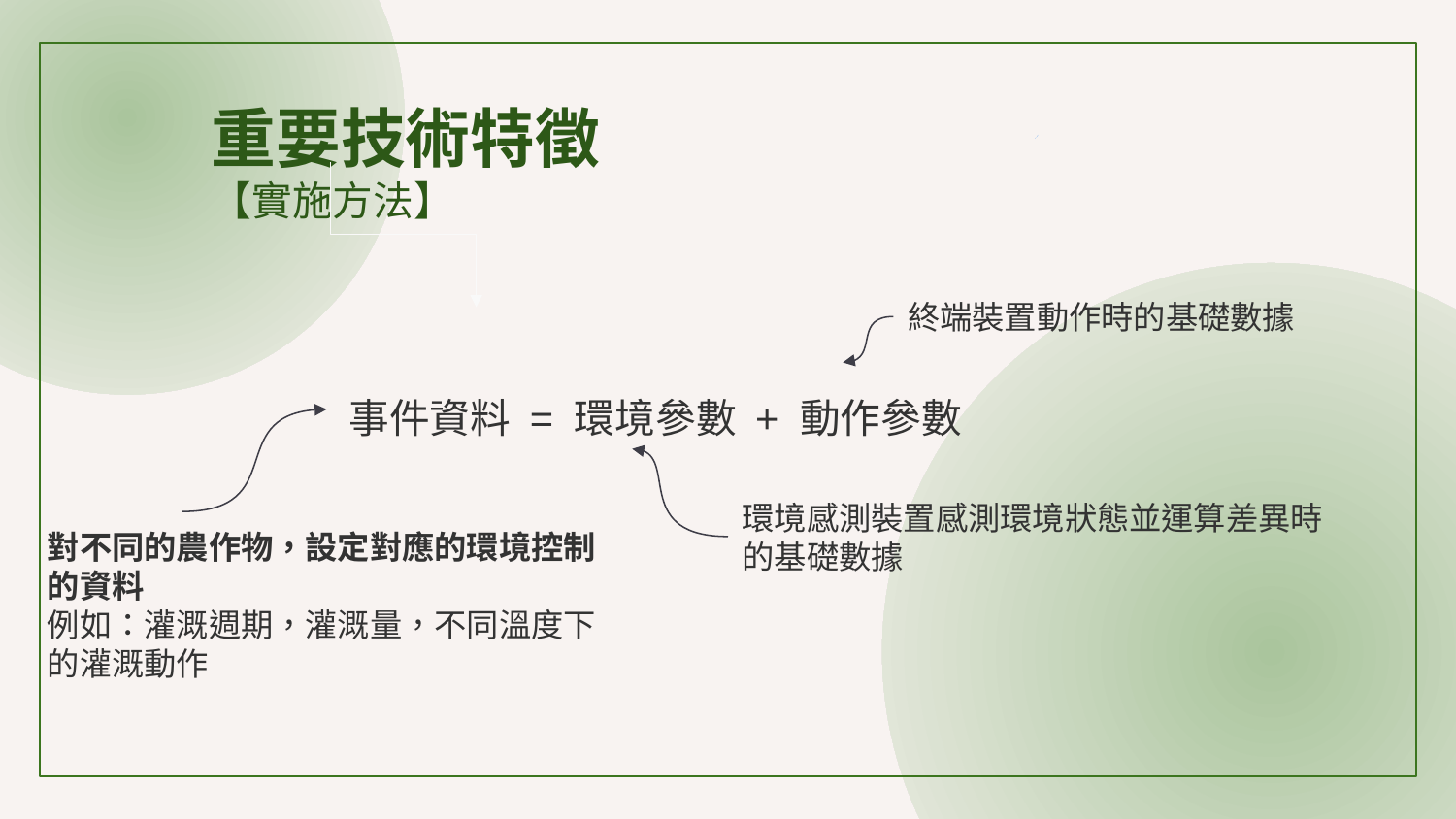

重要技術特徵
【實施方法】

終端裝置動作時的基礎數據
事件資料 = 環境參數 + 動作參數
環境感測裝置感測環境狀態並運算差異時的基礎數據
對不同的農作物，設定對應的環境控制的資料
例如：灌溉週期，灌溉量，不同溫度下的灌溉動作